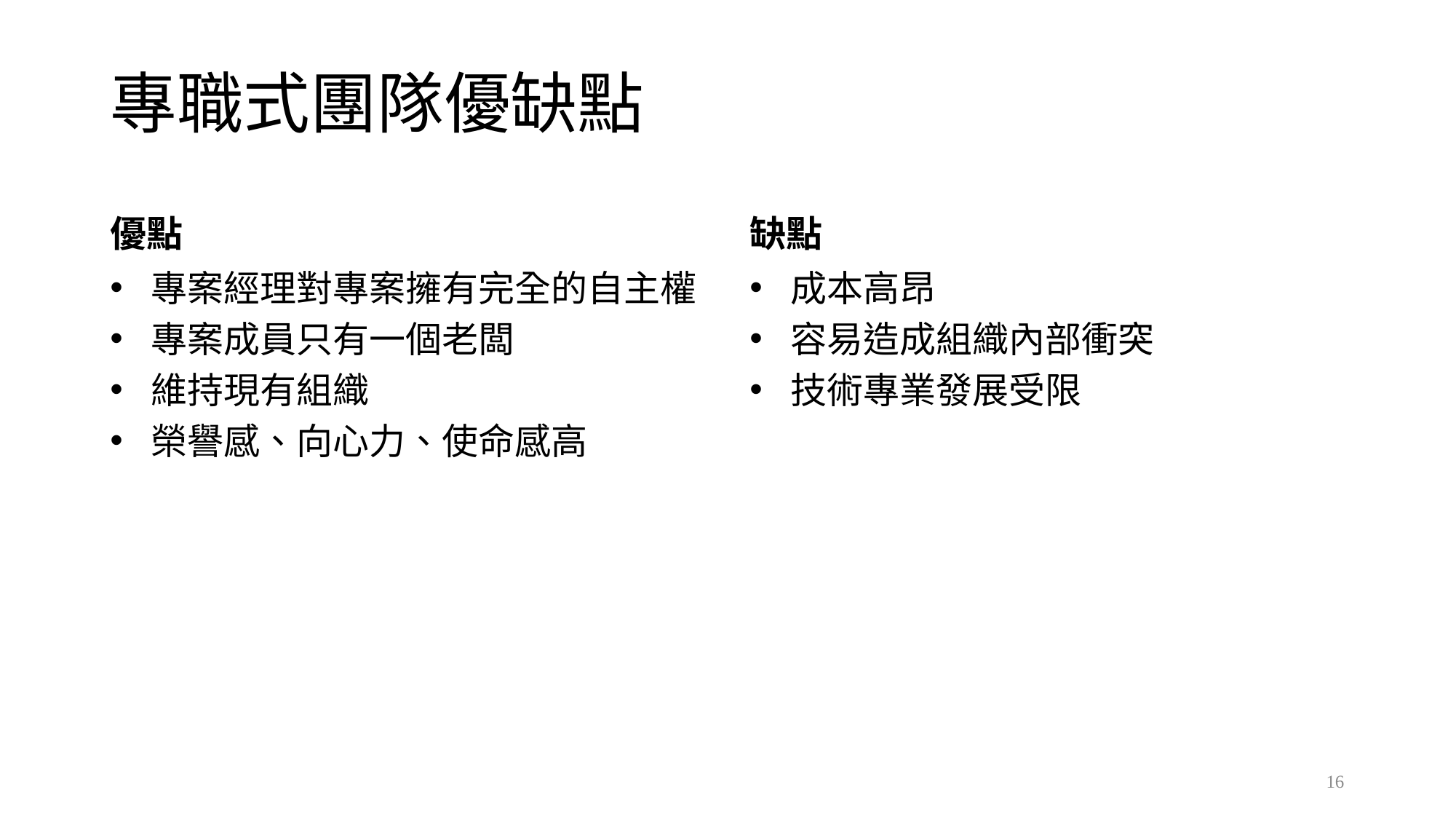

# 專職式團隊優缺點
優點
缺點
專案經理對專案擁有完全的自主權
專案成員只有一個老闆
維持現有組織
榮譽感、向心力、使命感高

成本高昂
容易造成組織內部衝突
技術專業發展受限
16